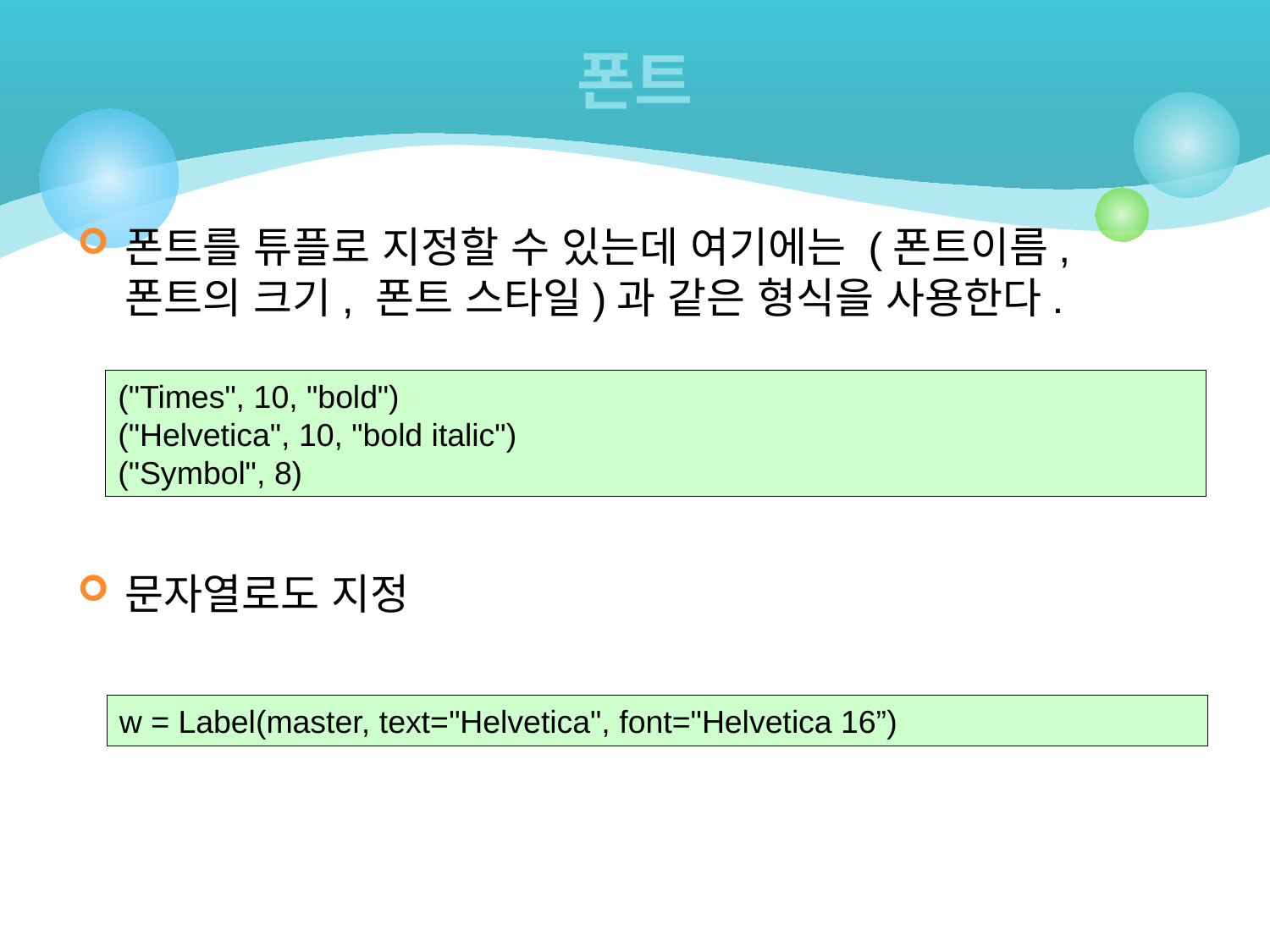

# 폰트
폰트를 튜플로 지정할 수 있는데 여기에는 (폰트이름, 폰트의 크기, 폰트 스타일)과 같은 형식을 사용한다.

문자열로도 지정
("Times", 10, "bold")
("Helvetica", 10, "bold italic")
("Symbol", 8)
w = Label(master, text="Helvetica", font="Helvetica 16”)